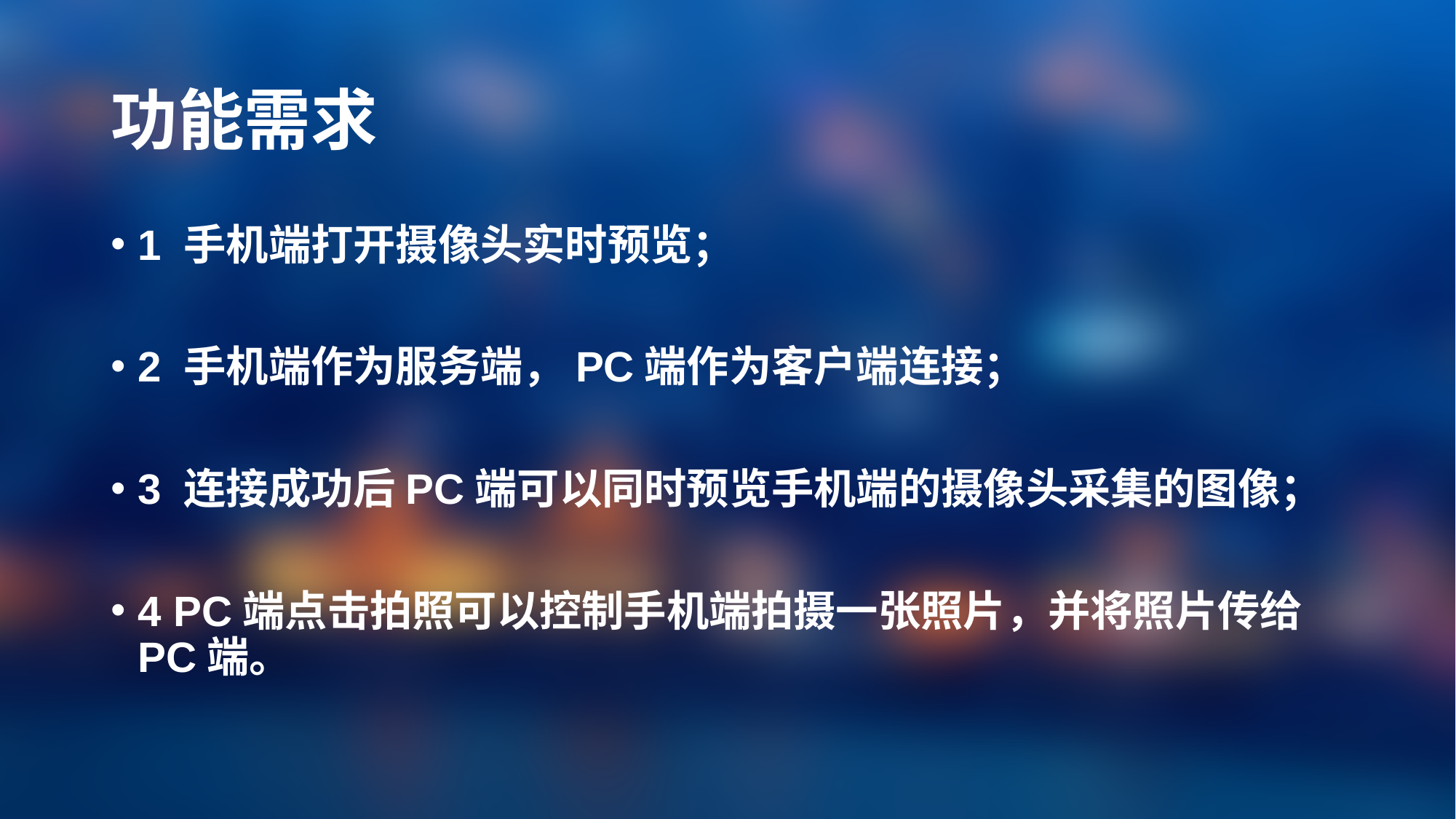

# 功能需求
1 手机端打开摄像头实时预览；

2 手机端作为服务端，PC端作为客户端连接；

3 连接成功后PC端可以同时预览手机端的摄像头采集的图像；

4 PC端点击拍照可以控制手机端拍摄一张照片，并将照片传给PC端。